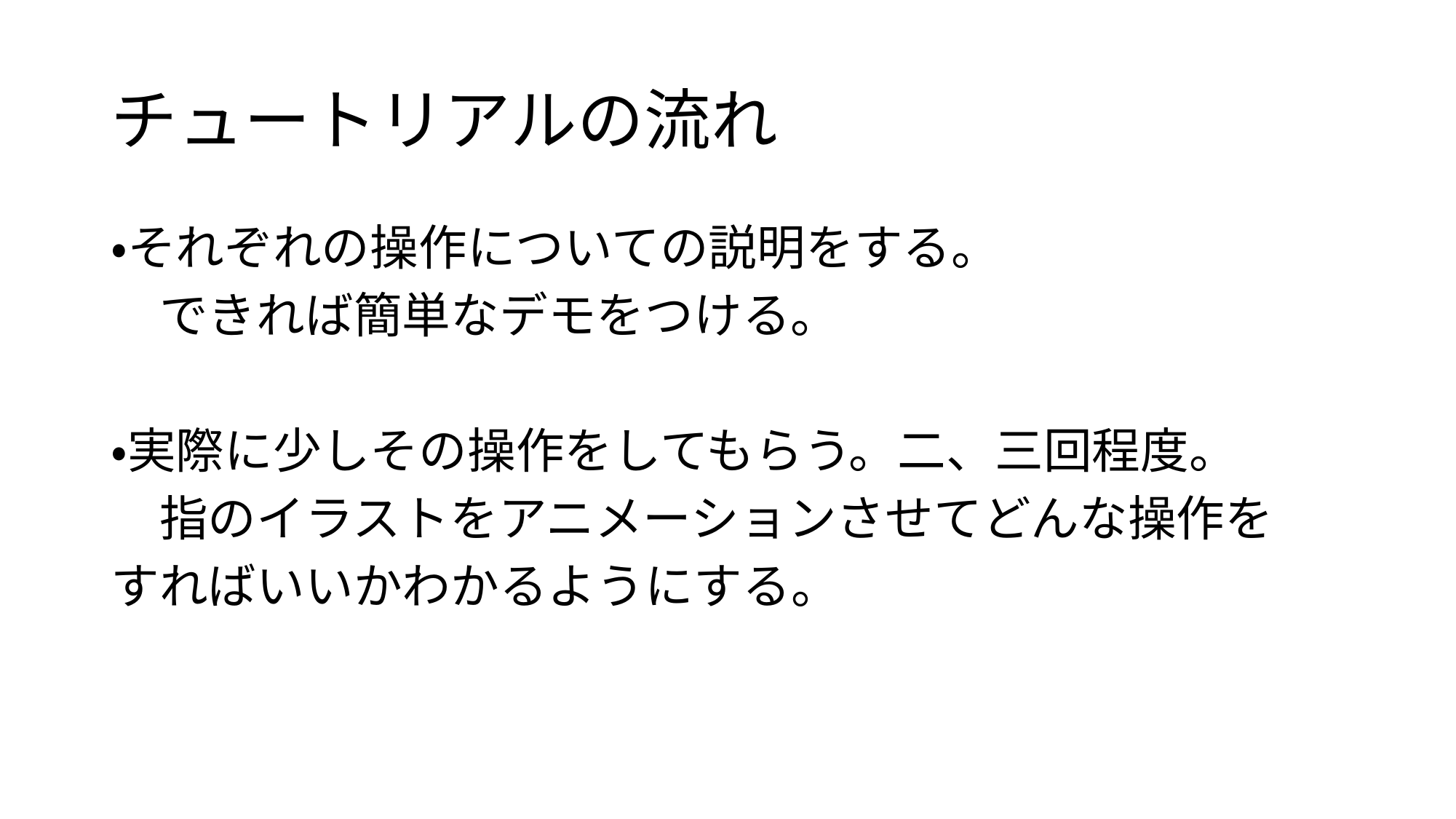

# チュートリアルの流れ
・それぞれの操作についての説明をする。
　できれば簡単なデモをつける。

・実際に少しその操作をしてもらう。二、三回程度。
　指のイラストをアニメーションさせてどんな操作を
すればいいかわかるようにする。